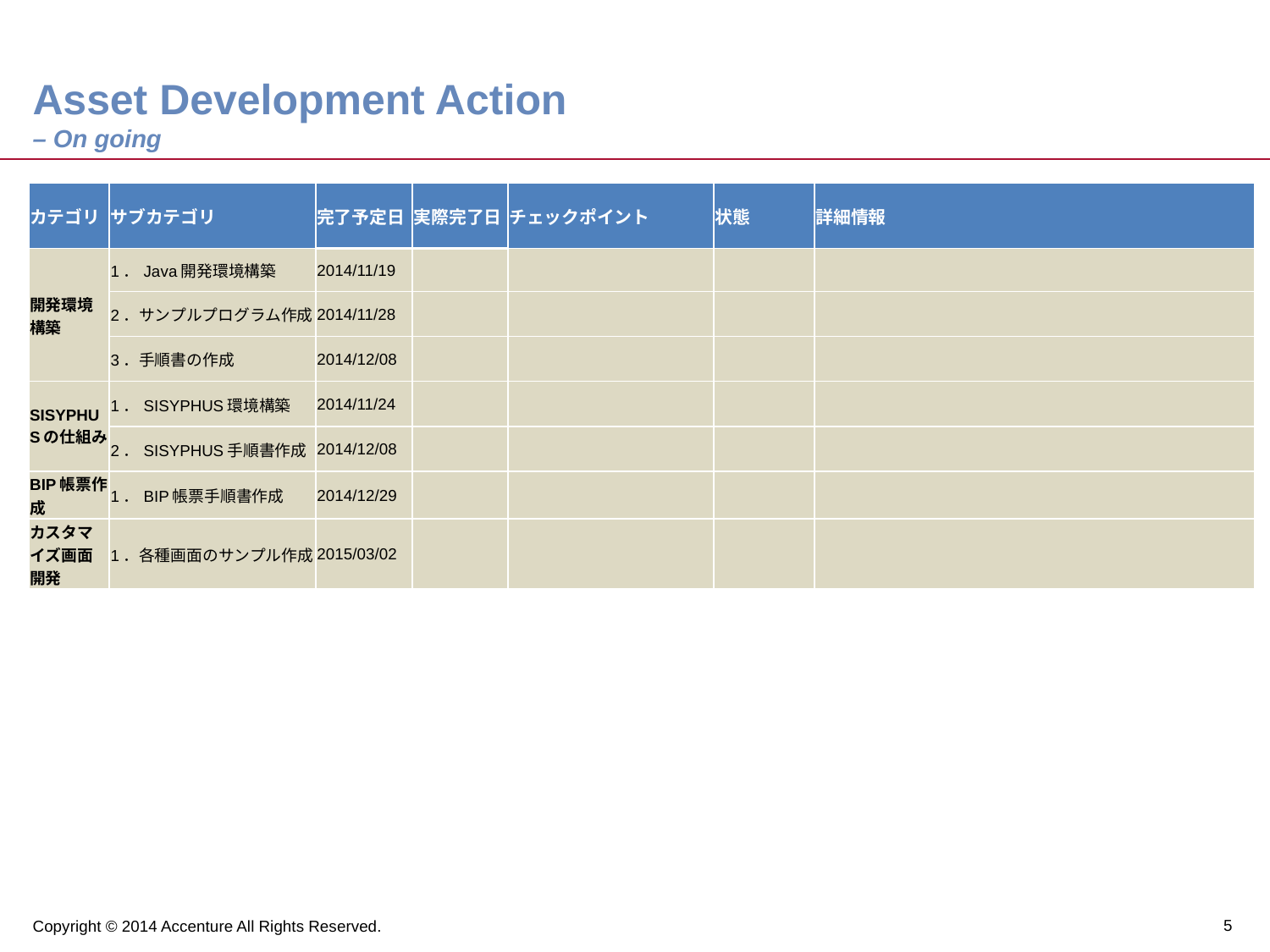

# Asset Development Action – On going
| カテゴリ | サブカテゴリ | 完了予定日 | 実際完了日 | チェックポイント | 状態 | 詳細情報 |
| --- | --- | --- | --- | --- | --- | --- |
| 開発環境構築 | 1．Java開発環境構築 | 2014/11/19 |  |  |  |  |
|  | 2．サンプルプログラム作成 | 2014/11/28 |  |  |  |  |
|  | 3．手順書の作成 | 2014/12/08 |  |  |  |  |
| SISYPHUSの仕組み | 1．SISYPHUS環境構築 | 2014/11/24 |  |  |  |  |
|  | 2．SISYPHUS手順書作成 | 2014/12/08 |  |  |  |  |
| BIP帳票作成 | 1．BIP帳票手順書作成 | 2014/12/29 |  |  |  |  |
| カスタマイズ画面開発 | 1．各種画面のサンプル作成 | 2015/03/02 |  |  |  |  |
Copyright © 2014 Accenture All Rights Reserved.
5